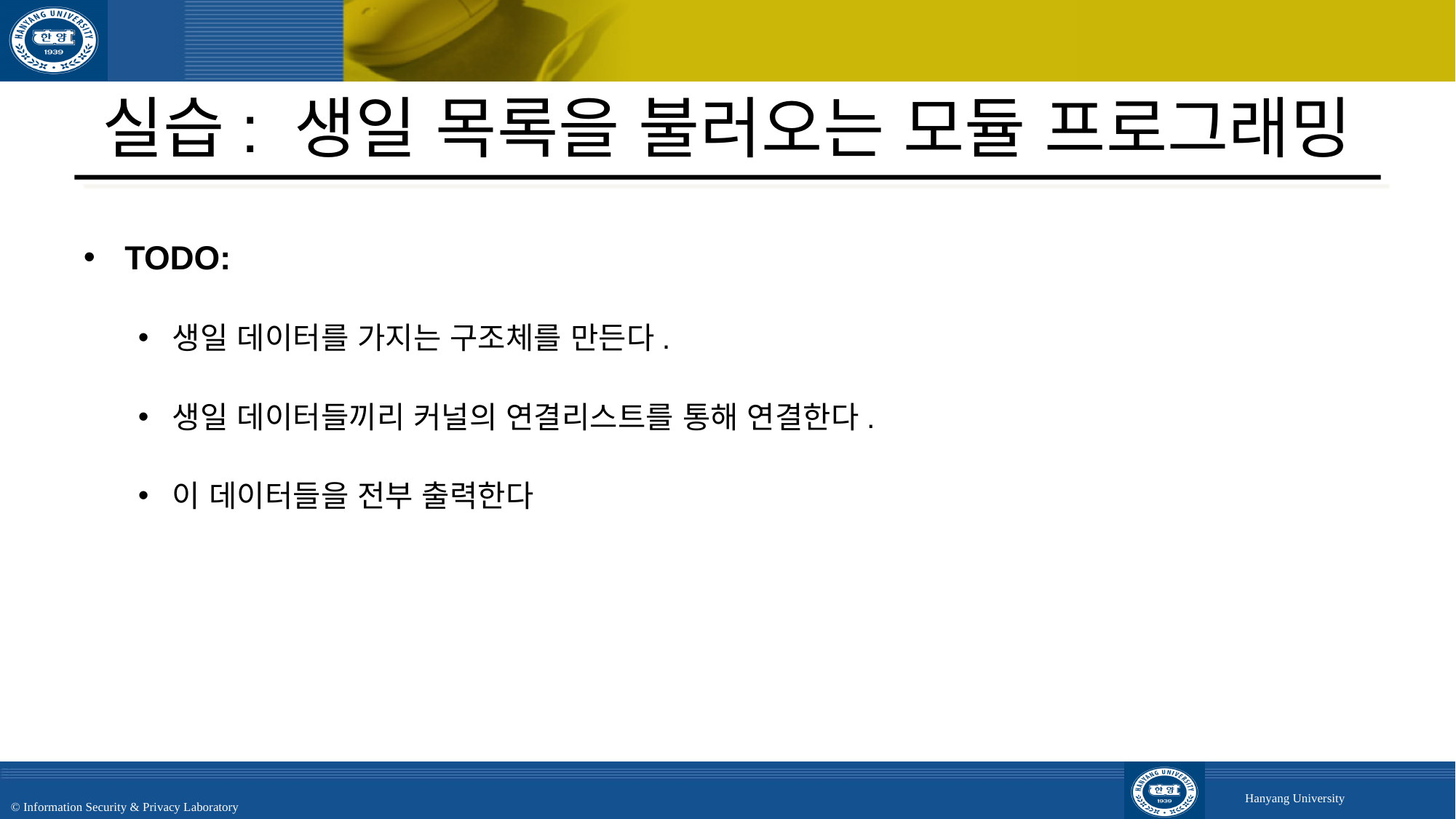

# 실습: 생일 목록을 불러오는 모듈 프로그래밍
TODO:
생일 데이터를 가지는 구조체를 만든다.
생일 데이터들끼리 커널의 연결리스트를 통해 연결한다.
이 데이터들을 전부 출력한다